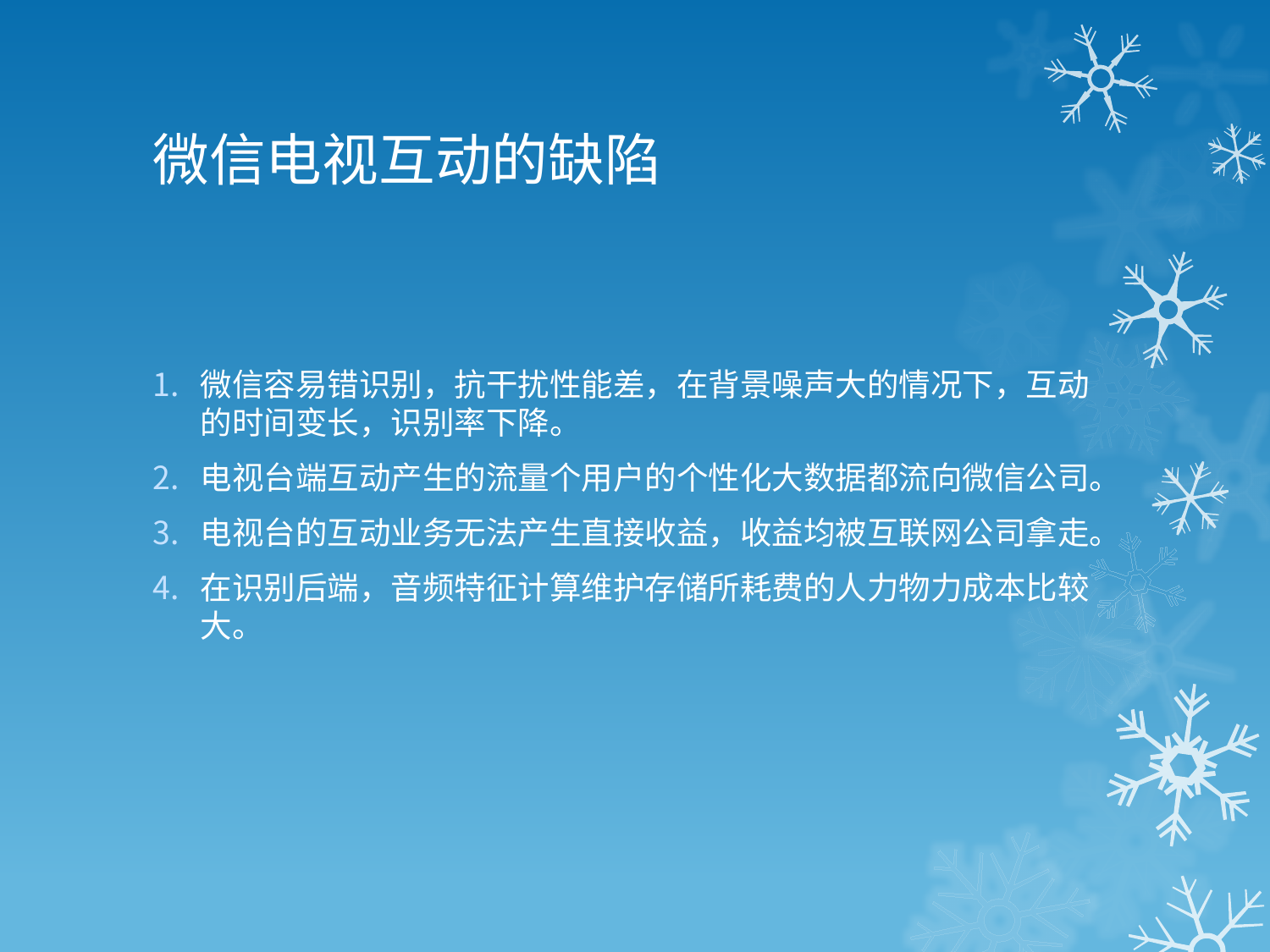

# 微信电视互动的缺陷
微信容易错识别，抗干扰性能差，在背景噪声大的情况下，互动的时间变长，识别率下降。
电视台端互动产生的流量个用户的个性化大数据都流向微信公司。
电视台的互动业务无法产生直接收益，收益均被互联网公司拿走。
在识别后端，音频特征计算维护存储所耗费的人力物力成本比较大。